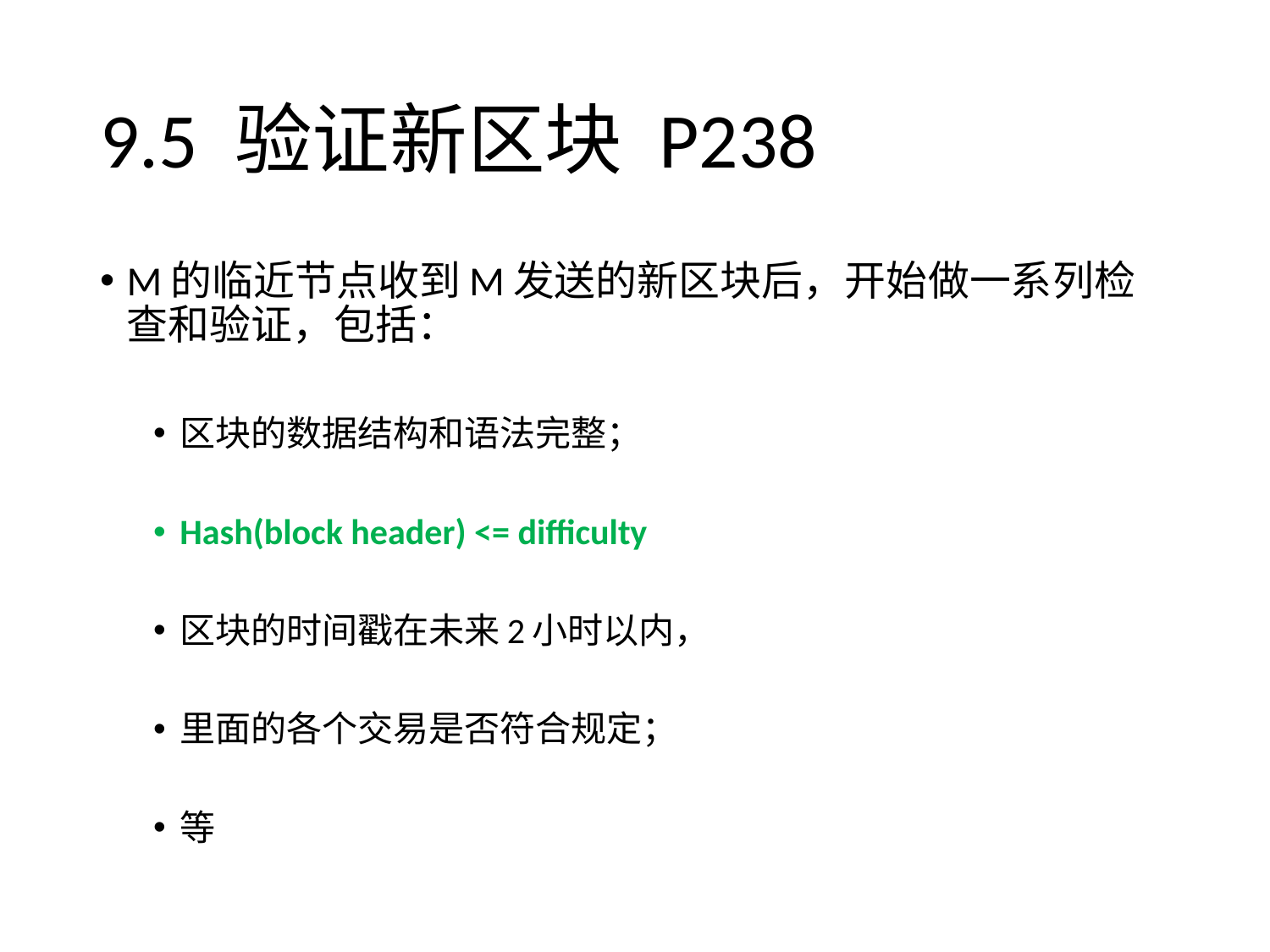

# 9.5 验证新区块 P238
M的临近节点收到M发送的新区块后，开始做一系列检查和验证，包括：

区块的数据结构和语法完整；

Hash(block header) <= difficulty

区块的时间戳在未来2小时以内，

里面的各个交易是否符合规定；

等